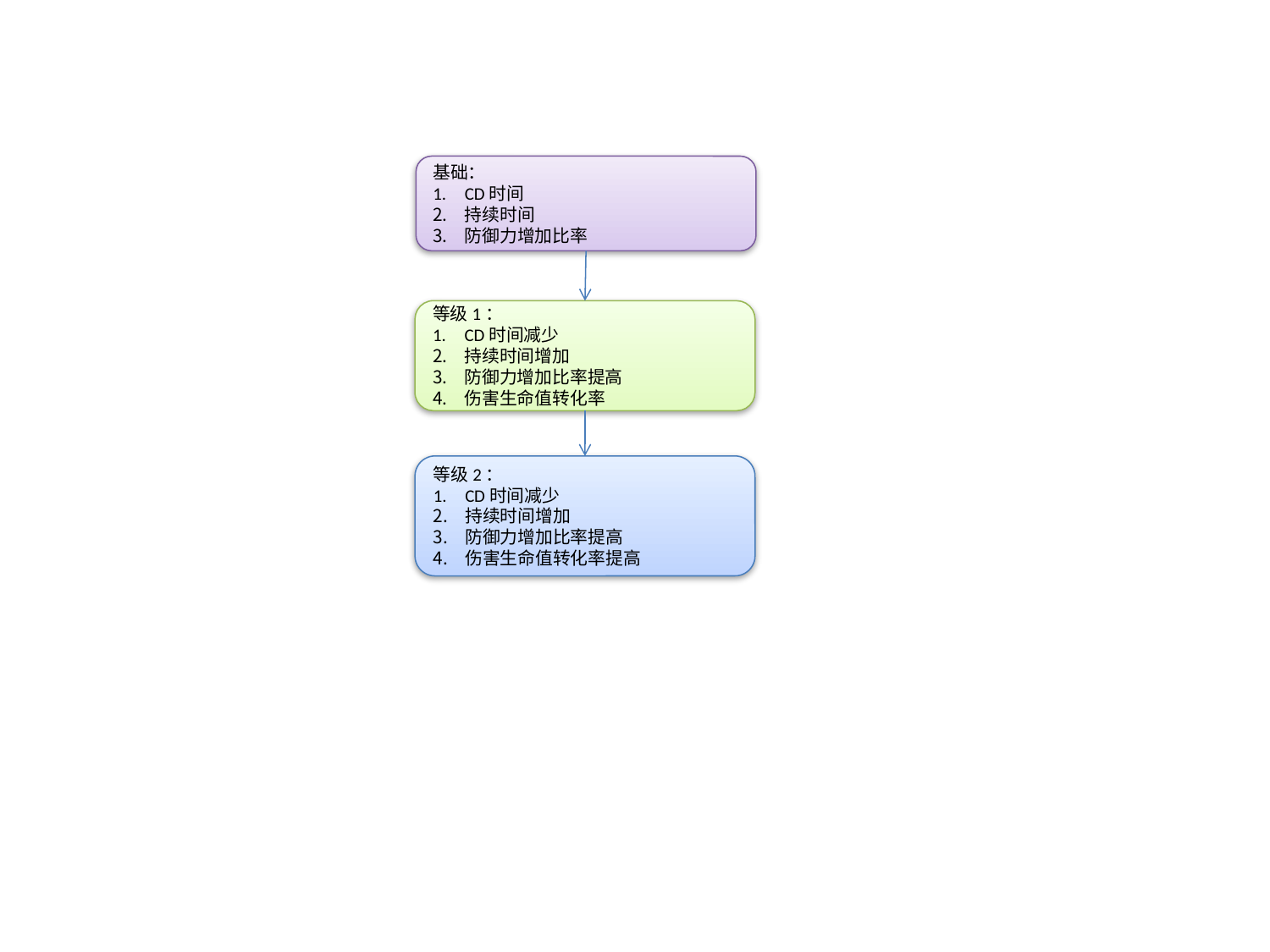

基础：
CD时间
持续时间
防御力增加比率
等级1：
CD时间减少
持续时间增加
防御力增加比率提高
伤害生命值转化率
等级2：
CD时间减少
持续时间增加
防御力增加比率提高
伤害生命值转化率提高